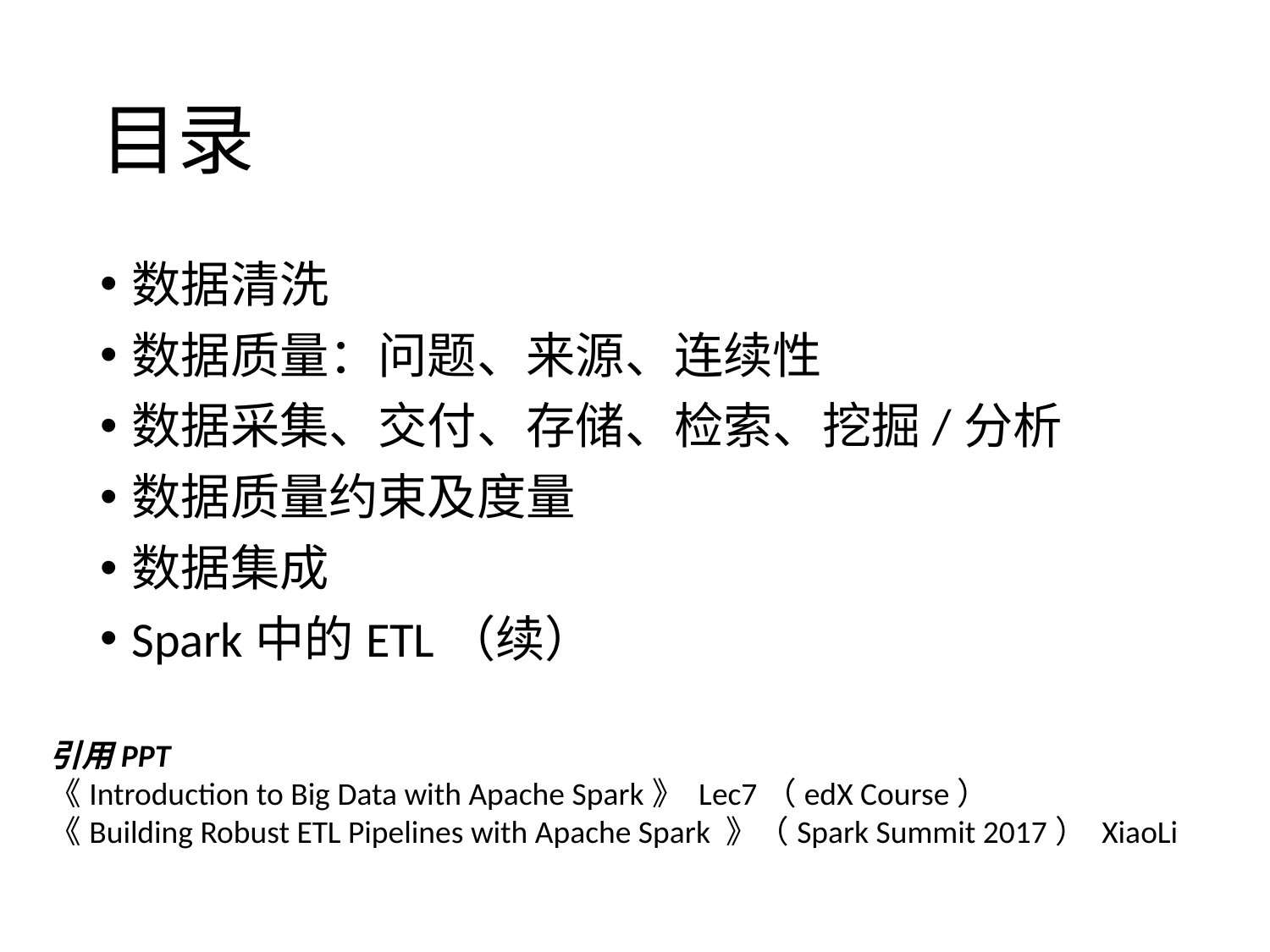

# 目录
数据清洗
数据质量：问题、来源、连续性
数据采集、交付、存储、检索、挖掘/分析
数据质量约束及度量
数据集成
Spark中的ETL（续）
引用PPT
《Introduction to Big Data with Apache Spark》 Lec7（edX Course）
《Building Robust ETL Pipelines with Apache Spark 》（Spark Summit 2017） XiaoLi